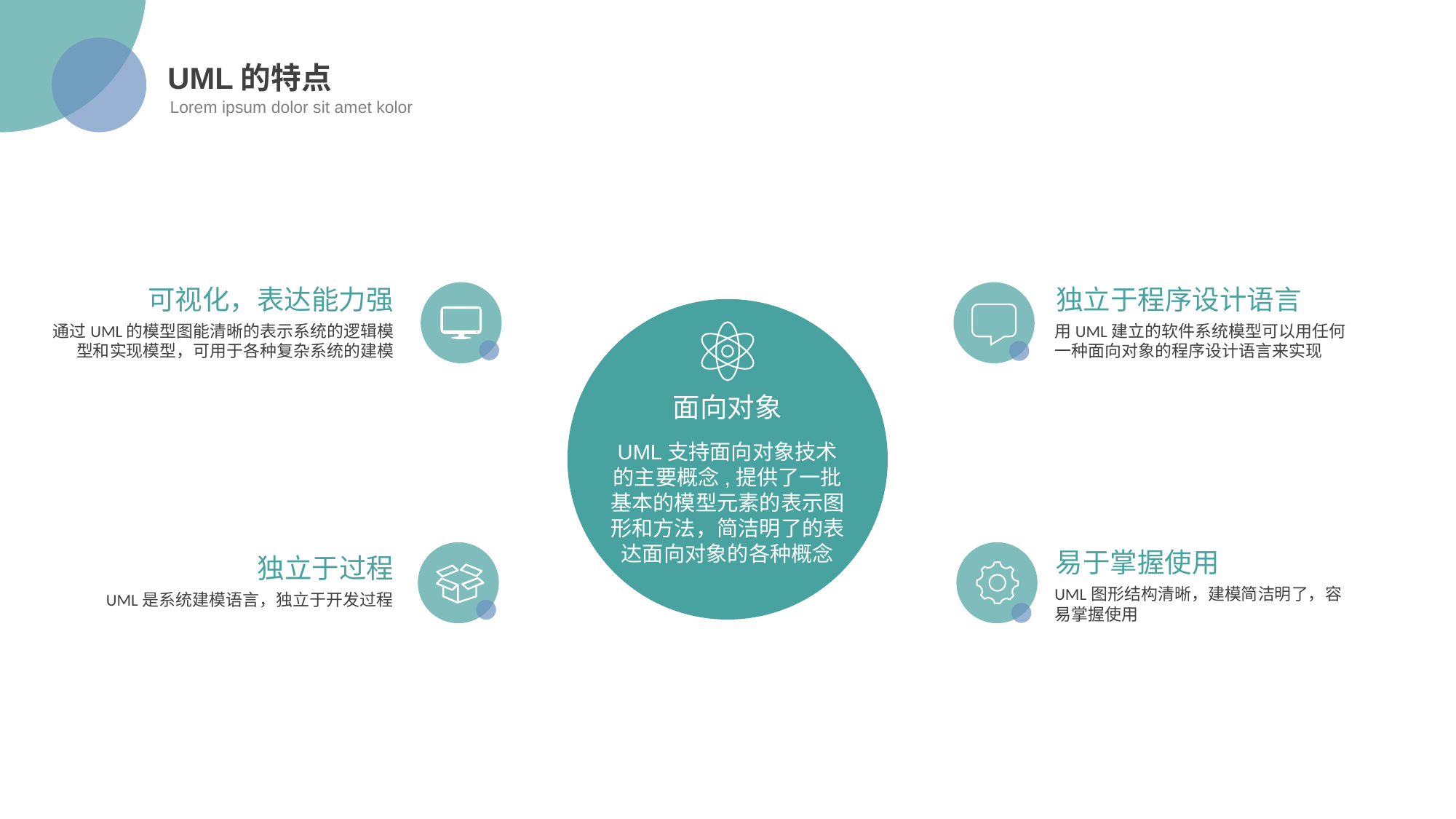

UML的特点
Lorem ipsum dolor sit amet kolor
可视化，表达能力强
独立于程序设计语言

通过UML的模型图能清晰的表示系统的逻辑模型和实现模型，可用于各种复杂系统的建模
用UML建立的软件系统模型可以用任何一种面向对象的程序设计语言来实现

面向对象
UML支持面向对象技术的主要概念,提供了一批基本的模型元素的表示图形和方法，简洁明了的表达面向对象的各种概念
易于掌握使用

独立于过程

UML图形结构清晰，建模简洁明了，容易掌握使用
UML是系统建模语言，独立于开发过程